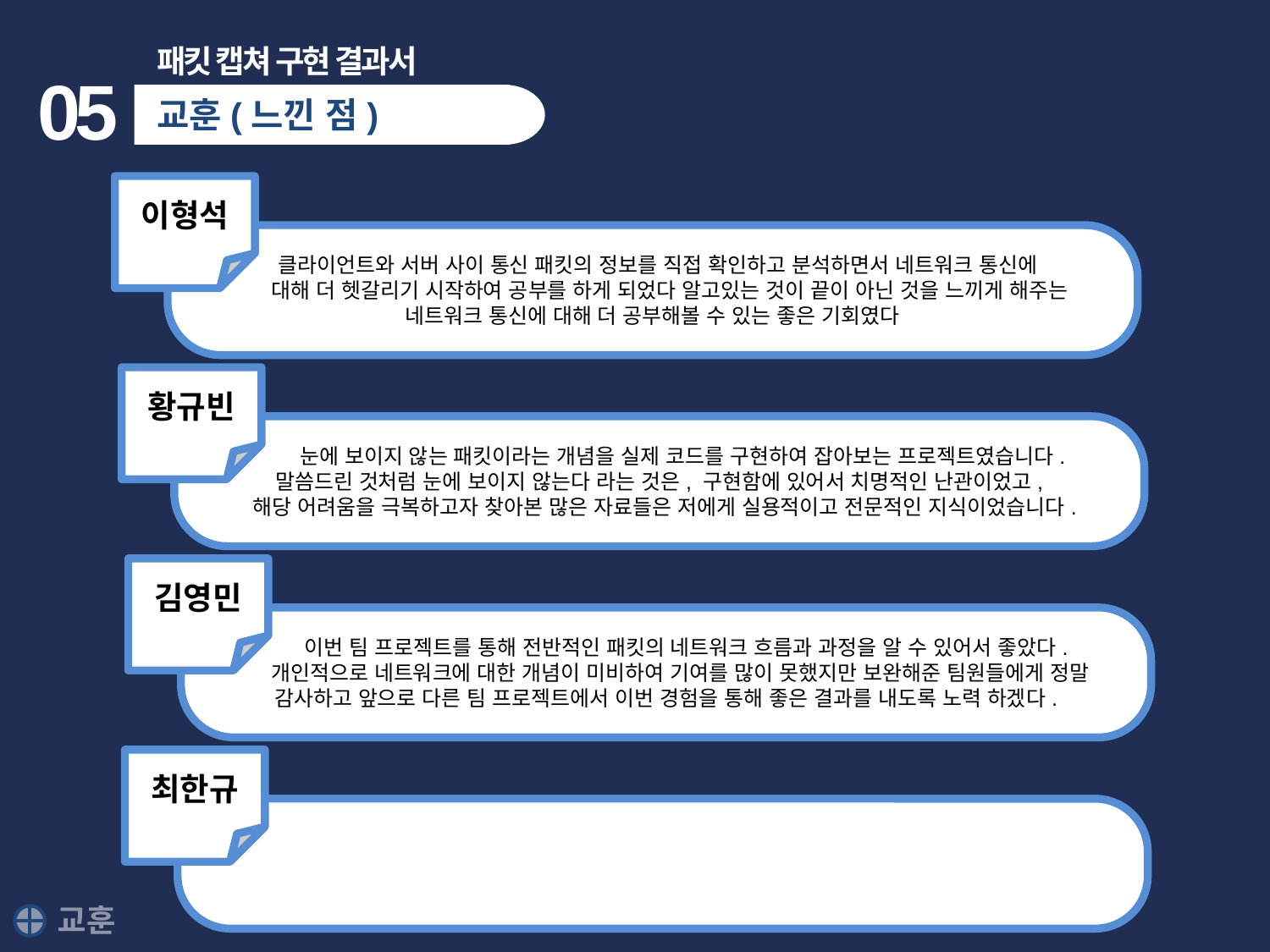

패킷 캡쳐 구현 결과서
05

교훈(느낀 점)
이형석
        클라이언트와 서버 사이 통신 패킷의 정보를 직접 확인하고 분석하면서 네트워크 통신에
     대해 더 헷갈리기 시작하여 공부를 하게 되었다 알고있는 것이 끝이 아닌 것을 느끼게 해주는 네트워크 통신에 대해 더 공부해볼 수 있는 좋은 기회였다
황규빈
       눈에 보이지 않는 패킷이라는 개념을 실제 코드를 구현하여 잡아보는 프로젝트였습니다.
말씀드린 것처럼 눈에 보이지 않는다 라는 것은, 구현함에 있어서 치명적인 난관이었고,
 해당 어려움을 극복하고자 찾아본 많은 자료들은 저에게 실용적이고 전문적인 지식이었습니다.
김영민
       이번 팀 프로젝트를 통해 전반적인 패킷의 네트워크 흐름과 과정을 알 수 있어서 좋았다.
    개인적으로 네트워크에 대한 개념이 미비하여 기여를 많이 못했지만 보완해준 팀원들에게 정말 감사하고 앞으로 다른 팀 프로젝트에서 이번 경험을 통해 좋은 결과를 내도록 노력 하겠다.
최한규

교훈